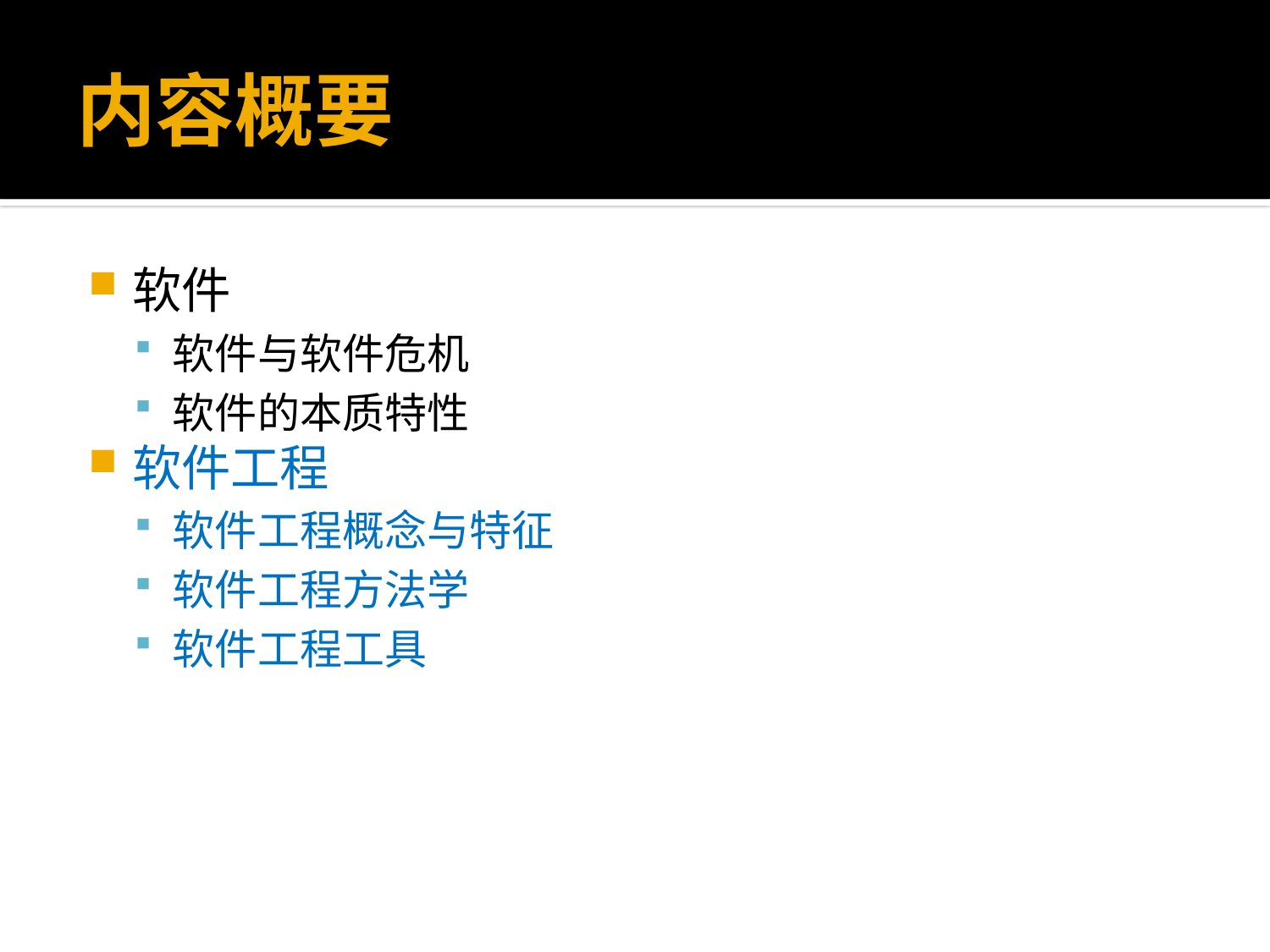

# 内容概要
软件
软件与软件危机
软件的本质特性
软件工程
软件工程概念与特征
软件工程方法学
软件工程工具